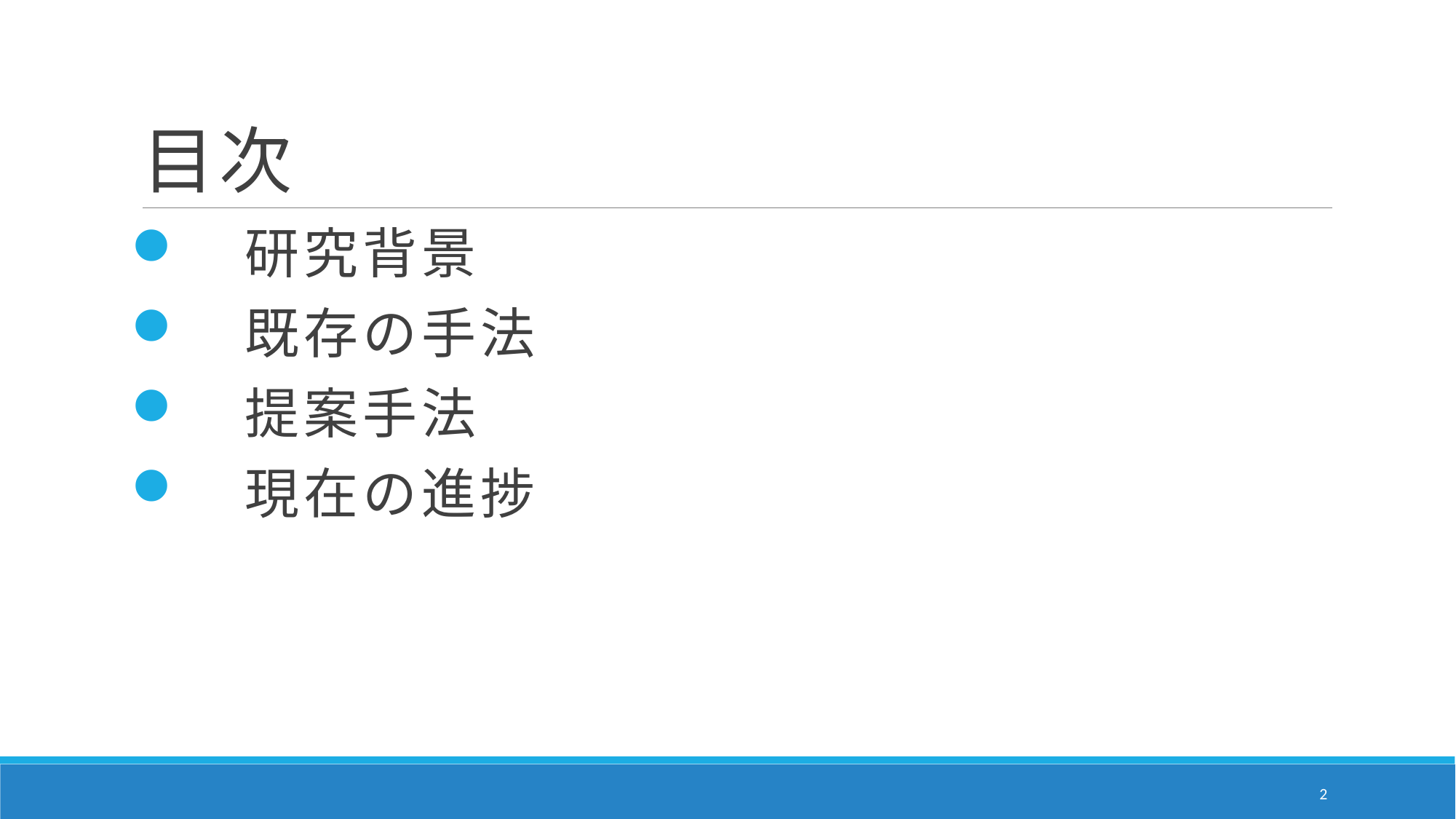

# 目次
　研究背景
　既存の手法
　提案手法
　現在の進捗
2